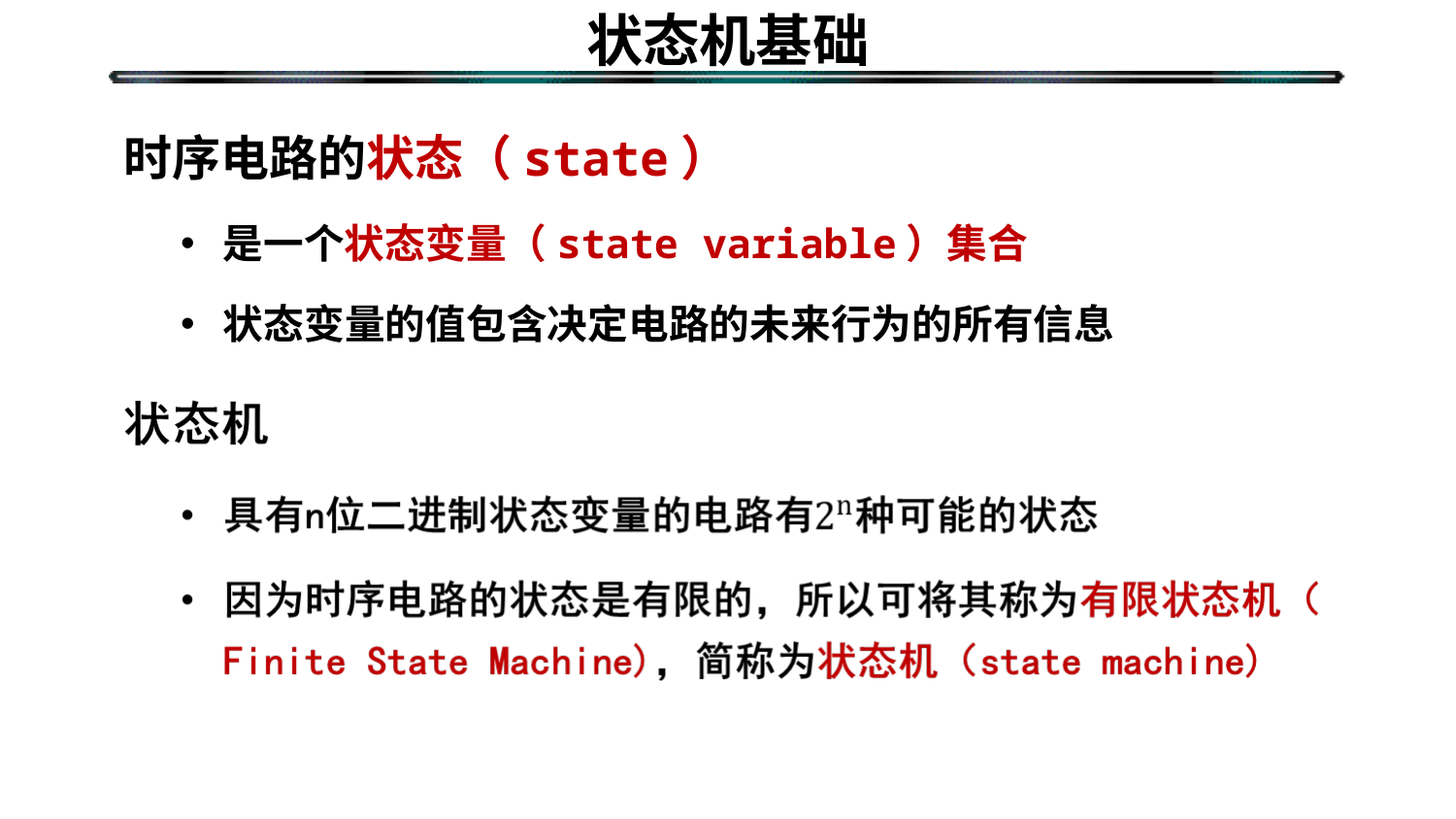

# 状态机基础
时序电路的状态（state）
是一个状态变量（state variable）集合
状态变量的值包含决定电路的未来行为的所有信息

3